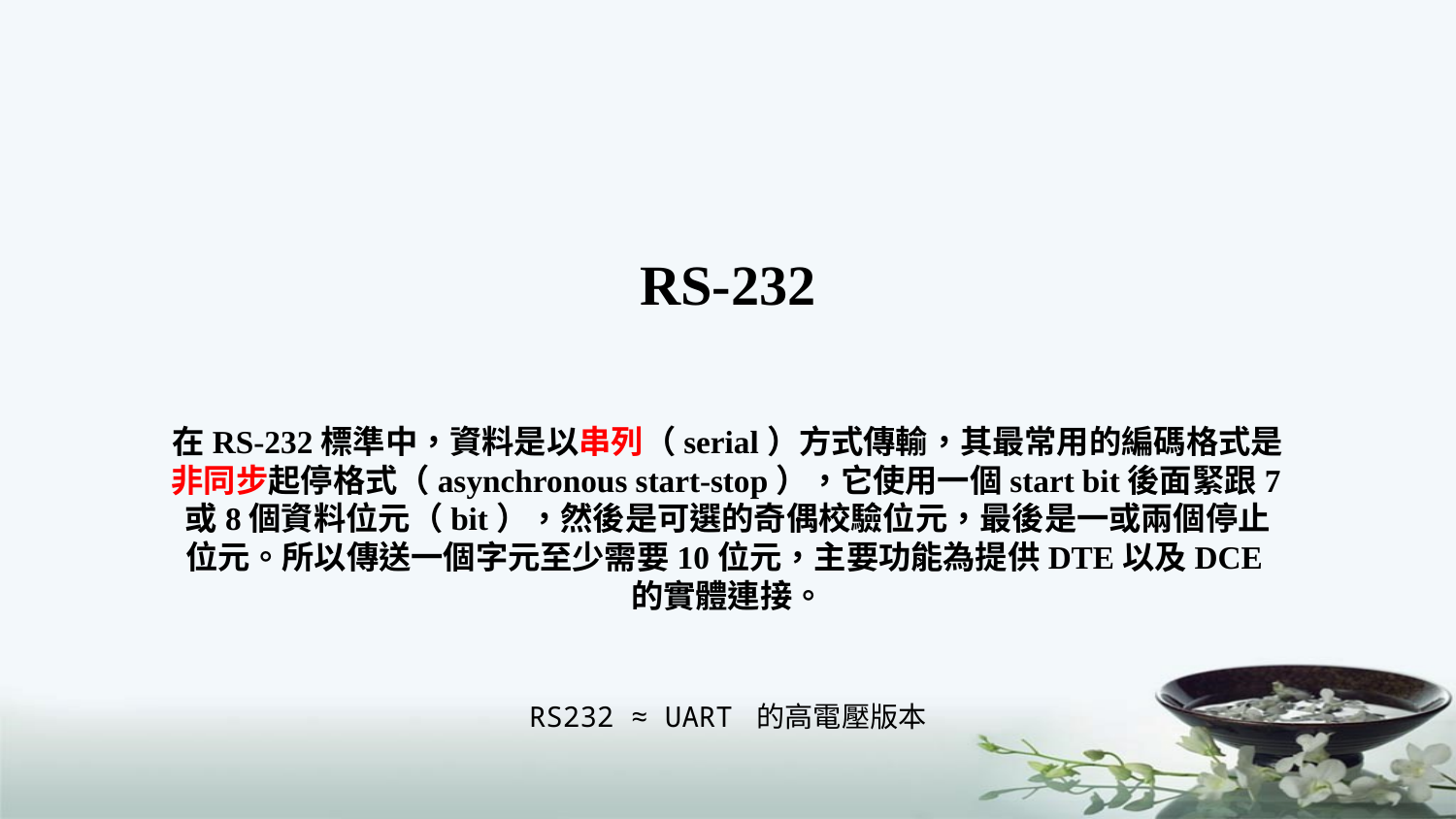

# RS-232
在RS-232標準中，資料是以串列（serial）方式傳輸，其最常用的編碼格式是非同步起停格式（asynchronous start-stop），它使用一個start bit後面緊跟7或8個資料位元（bit），然後是可選的奇偶校驗位元，最後是一或兩個停止位元。所以傳送一個字元至少需要10位元，主要功能為提供DTE以及DCE的實體連接。
RS232 ≈ UART 的高電壓版本